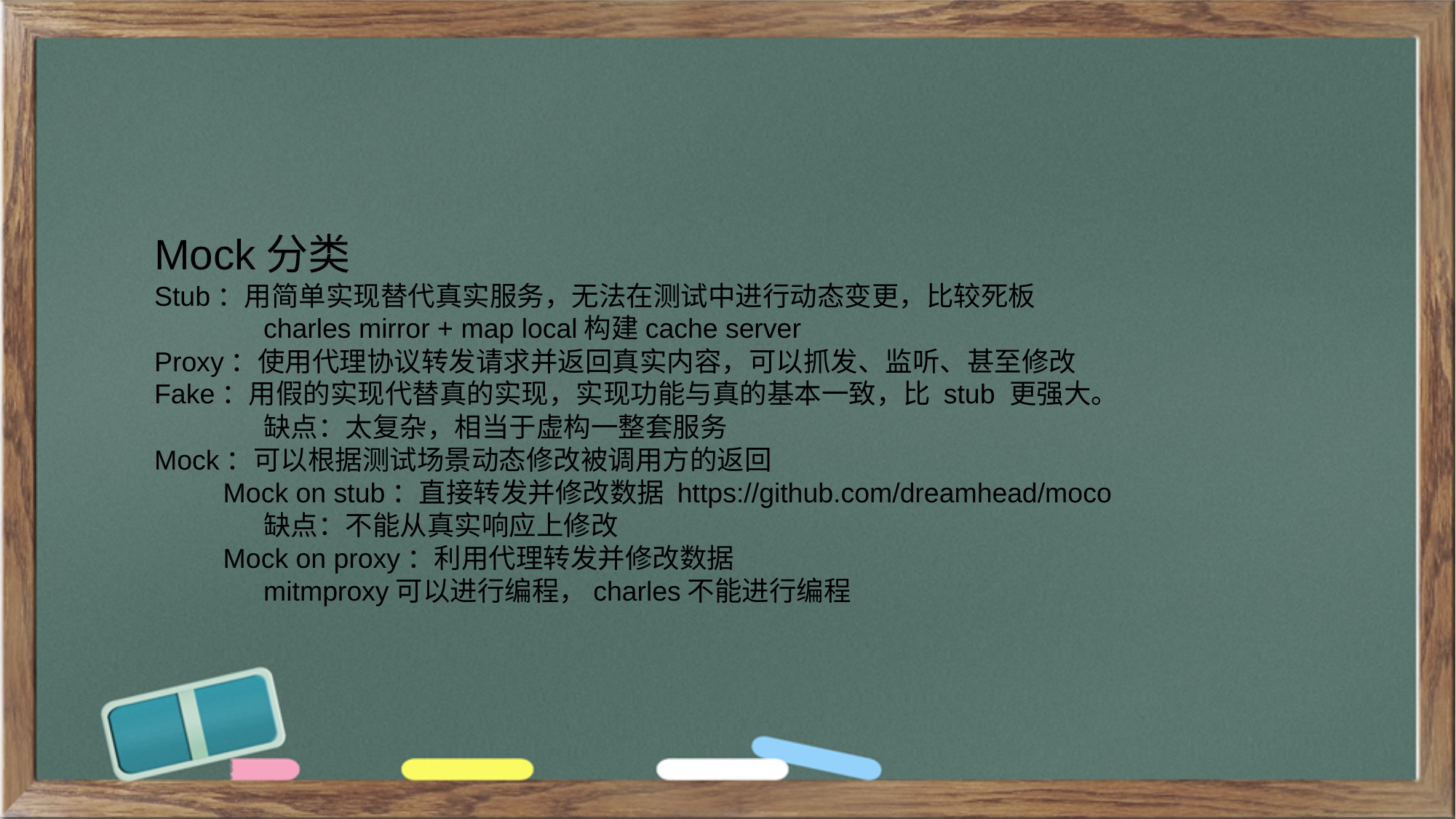

Mock分类
Stub：用简单实现替代真实服务，无法在测试中进行动态变更，比较死板
	charles mirror + map local构建cache server
Proxy：使用代理协议转发请求并返回真实内容，可以抓发、监听、甚至修改
Fake：用假的实现代替真的实现，实现功能与真的基本一致，比 stub 更强大。
	缺点：太复杂，相当于虚构一整套服务
Mock：可以根据测试场景动态修改被调用方的返回
         Mock on stub：直接转发并修改数据 https://github.com/dreamhead/moco
	缺点：不能从真实响应上修改
         Mock on proxy：利用代理转发并修改数据
	mitmproxy可以进行编程，charles不能进行编程